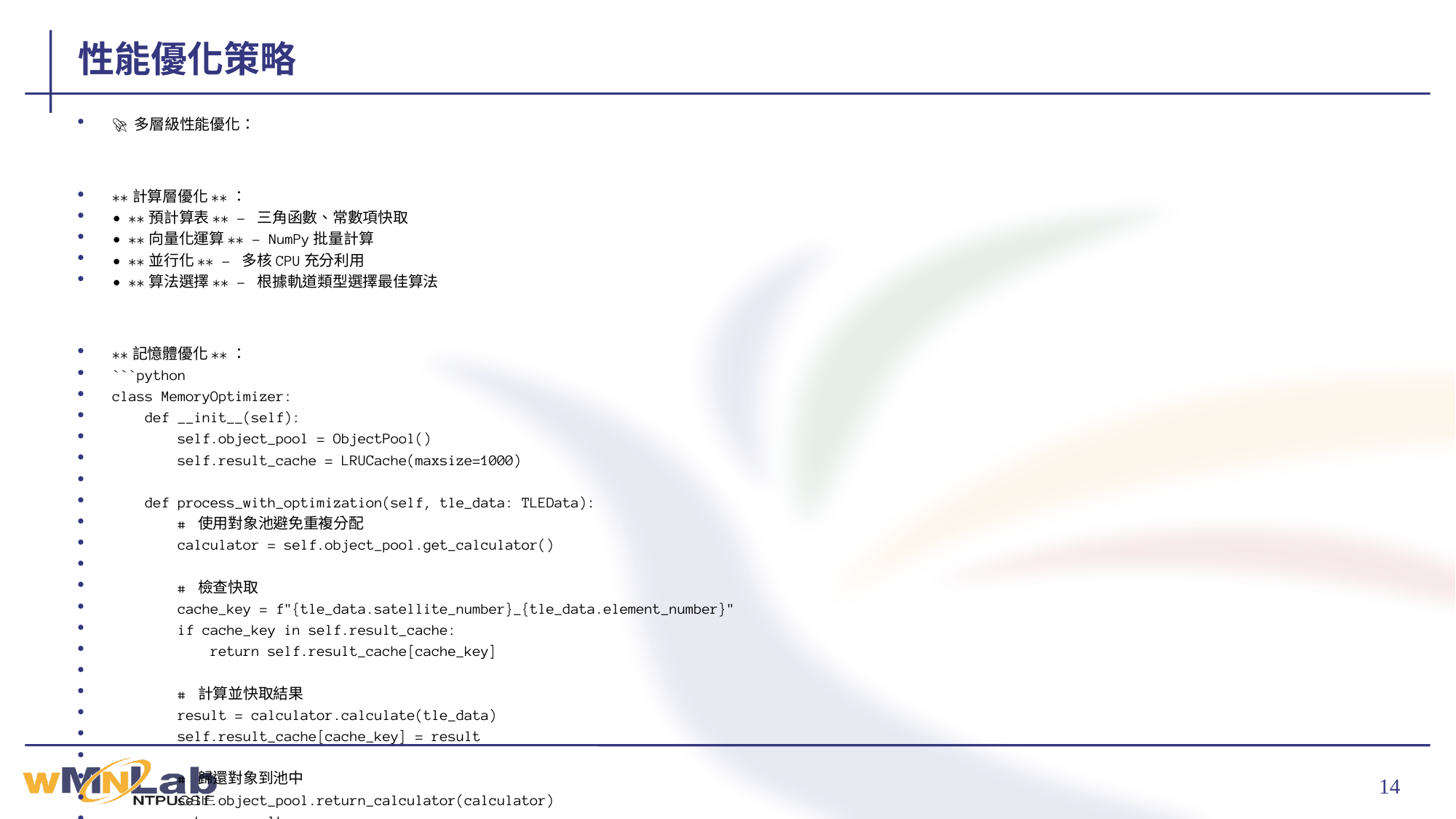

# 性能優化策略
🚀 多層級性能優化：

**計算層優化**：
• **預計算表** - 三角函數、常數項快取
• **向量化運算** - NumPy批量計算
• **並行化** - 多核CPU充分利用
• **算法選擇** - 根據軌道類型選擇最佳算法

**記憶體優化**：
```python
class MemoryOptimizer:
    def __init__(self):
        self.object_pool = ObjectPool()
        self.result_cache = LRUCache(maxsize=1000)

    def process_with_optimization(self, tle_data: TLEData):
        # 使用對象池避免重複分配
        calculator = self.object_pool.get_calculator()

        # 檢查快取
        cache_key = f"{tle_data.satellite_number}_{tle_data.element_number}"
        if cache_key in self.result_cache:
            return self.result_cache[cache_key]

        # 計算並快取結果
        result = calculator.calculate(tle_data)
        self.result_cache[cache_key] = result

        # 歸還對象到池中
        self.object_pool.return_calculator(calculator)
        return result
```

⚡ **基準測試目標**：
• 單核：100 衛星/秒
• 四核：300+ 衛星/秒
• 記憶體：<4GB for 8000顆衛星